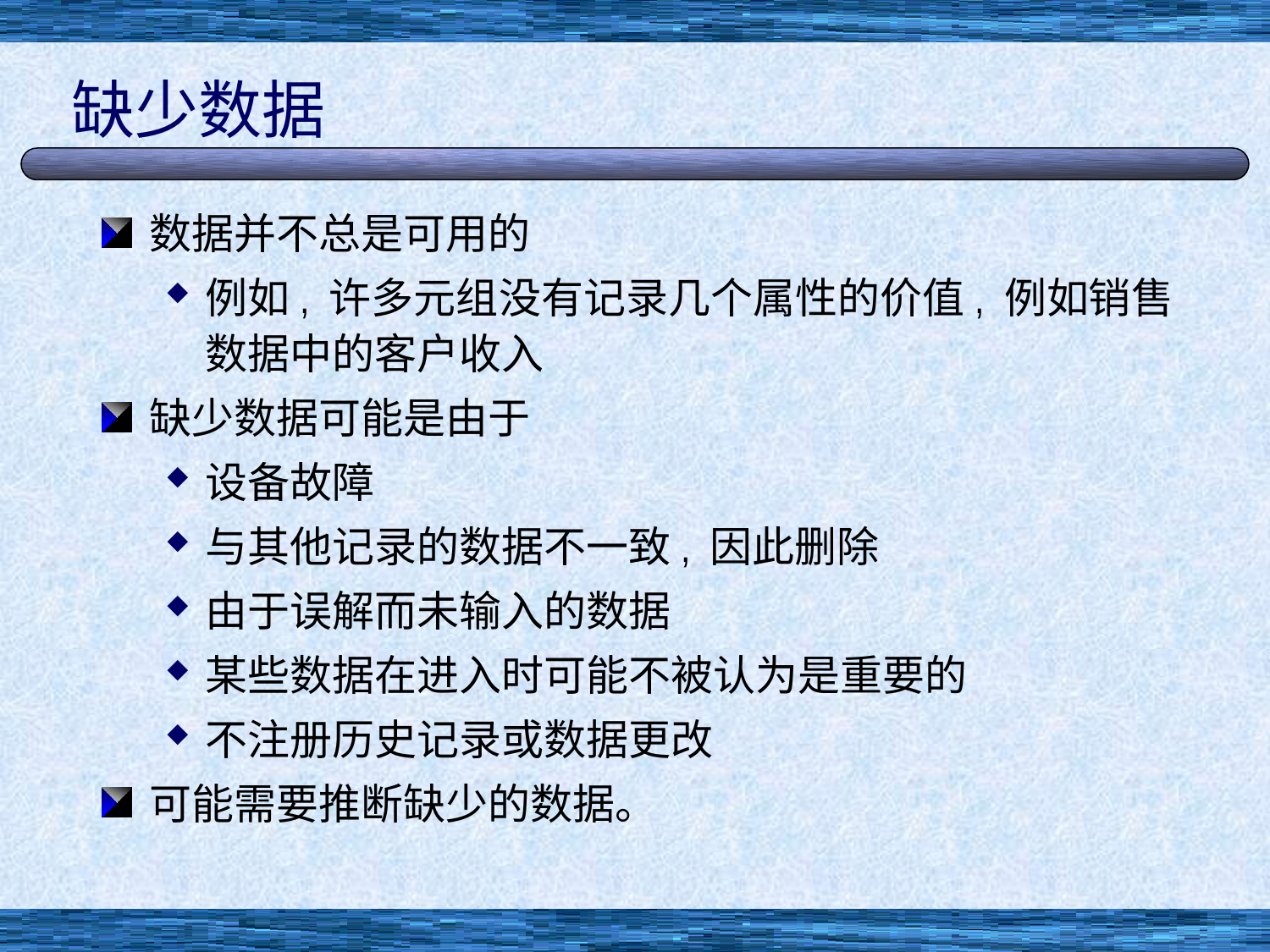

# 缺少数据
数据并不总是可用的
例如, 许多元组没有记录几个属性的价值, 例如销售数据中的客户收入
缺少数据可能是由于
设备故障
与其他记录的数据不一致, 因此删除
由于误解而未输入的数据
某些数据在进入时可能不被认为是重要的
不注册历史记录或数据更改
可能需要推断缺少的数据。